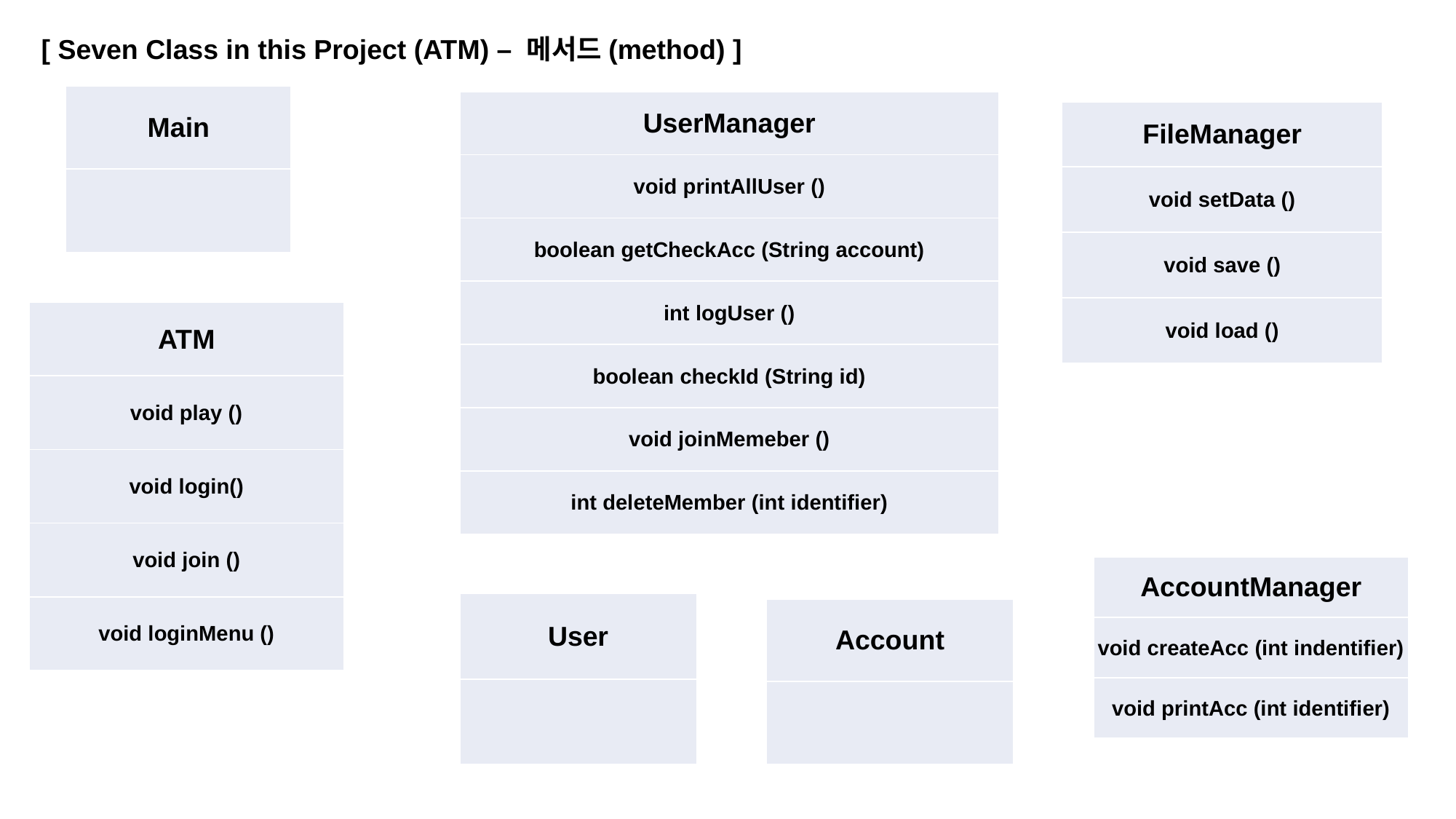

[ Seven Class in this Project (ATM) – 메서드(method) ]
| Main |
| --- |
|  |
| UserManager |
| --- |
| void printAllUser () |
| boolean getCheckAcc (String account) |
| int logUser () |
| boolean checkId (String id) |
| void joinMemeber () |
| int deleteMember (int identifier) |
| FileManager |
| --- |
| void setData () |
| void save () |
| void load () |
| ATM |
| --- |
| void play () |
| void login() |
| void join () |
| void loginMenu () |
| AccountManager |
| --- |
| void createAcc (int indentifier) |
| void printAcc (int identifier) |
| User |
| --- |
|  |
| Account |
| --- |
|  |